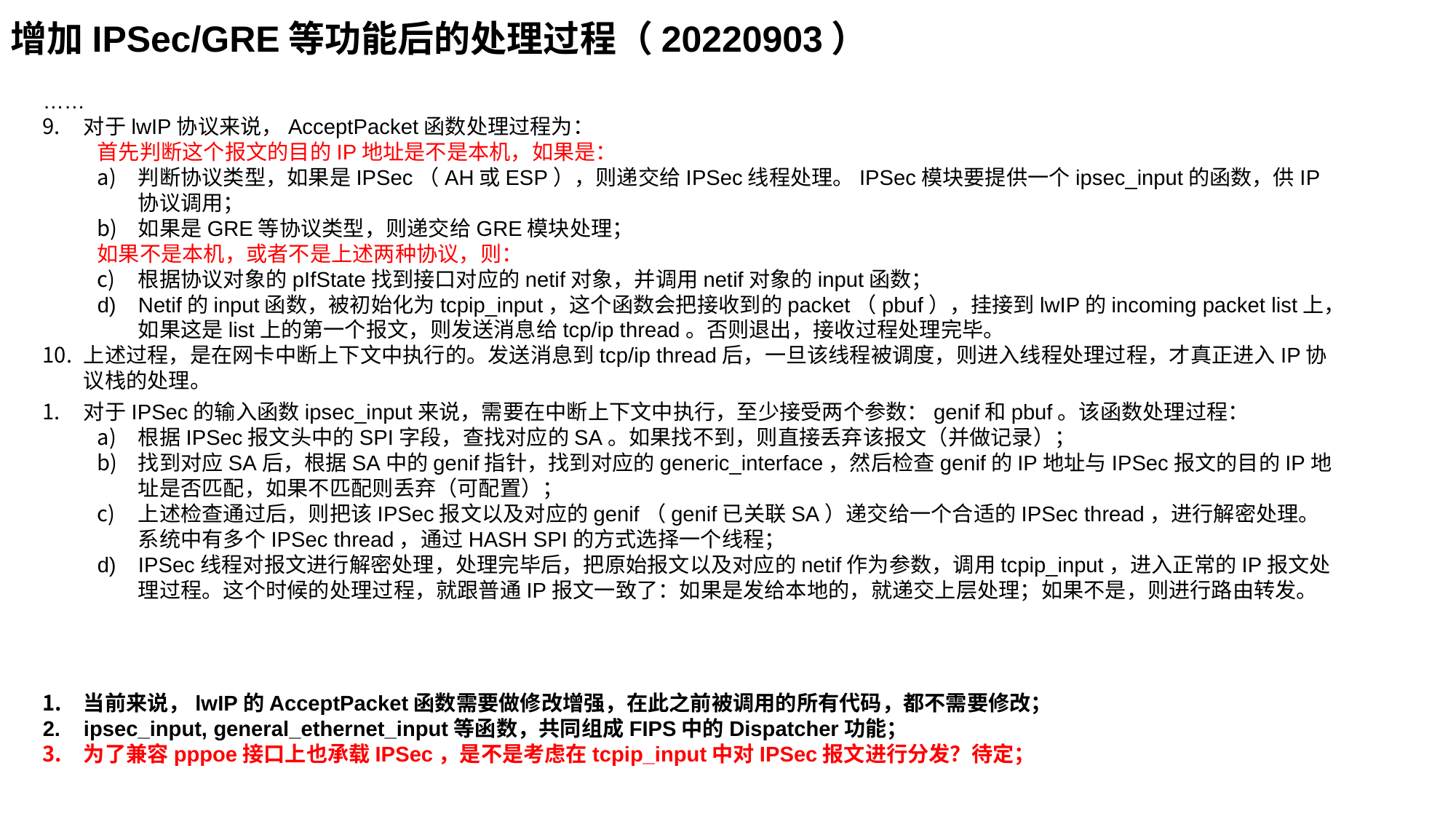

增加IPSec/GRE等功能后的处理过程（20220903）
……
对于lwIP协议来说，AcceptPacket函数处理过程为：
首先判断这个报文的目的IP地址是不是本机，如果是：
判断协议类型，如果是IPSec（AH或ESP），则递交给IPSec线程处理。IPSec模块要提供一个ipsec_input的函数，供IP协议调用；
如果是GRE等协议类型，则递交给GRE模块处理；
如果不是本机，或者不是上述两种协议，则：
根据协议对象的pIfState找到接口对应的netif对象，并调用netif对象的input函数；
Netif的input函数，被初始化为tcpip_input，这个函数会把接收到的packet（pbuf），挂接到lwIP的incoming packet list上，如果这是list上的第一个报文，则发送消息给tcp/ip thread。否则退出，接收过程处理完毕。
上述过程，是在网卡中断上下文中执行的。发送消息到tcp/ip thread后，一旦该线程被调度，则进入线程处理过程，才真正进入IP协议栈的处理。
对于IPSec的输入函数ipsec_input来说，需要在中断上下文中执行，至少接受两个参数：genif和pbuf。该函数处理过程：
根据IPSec报文头中的SPI字段，查找对应的SA。如果找不到，则直接丢弃该报文（并做记录）；
找到对应SA后，根据SA中的genif指针，找到对应的generic_interface，然后检查genif的IP地址与IPSec报文的目的IP地址是否匹配，如果不匹配则丢弃（可配置）；
上述检查通过后，则把该IPSec报文以及对应的genif（genif已关联SA）递交给一个合适的IPSec thread，进行解密处理。系统中有多个IPSec thread，通过HASH SPI的方式选择一个线程；
IPSec线程对报文进行解密处理，处理完毕后，把原始报文以及对应的netif作为参数，调用tcpip_input，进入正常的IP报文处理过程。这个时候的处理过程，就跟普通IP报文一致了：如果是发给本地的，就递交上层处理；如果不是，则进行路由转发。

当前来说，lwIP的AcceptPacket函数需要做修改增强，在此之前被调用的所有代码，都不需要修改；
ipsec_input, general_ethernet_input等函数，共同组成FIPS中的Dispatcher功能；
为了兼容pppoe接口上也承载IPSec，是不是考虑在tcpip_input中对IPSec报文进行分发？待定；